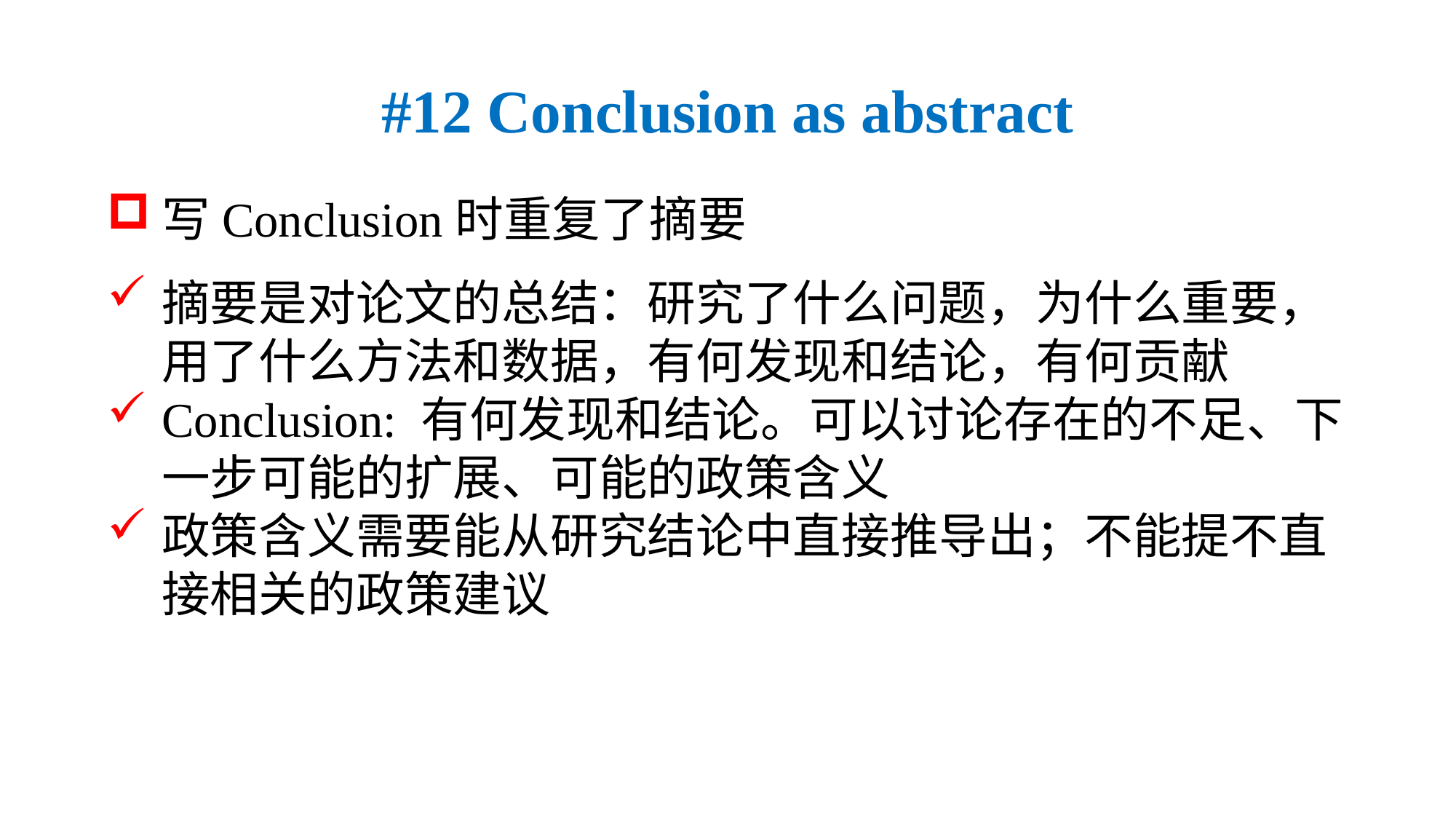

#12 Conclusion as abstract

写Conclusion时重复了摘要

摘要是对论文的总结：研究了什么问题，为什么重要，用了什么方法和数据，有何发现和结论，有何贡献
Conclusion: 有何发现和结论。可以讨论存在的不足、下一步可能的扩展、可能的政策含义
政策含义需要能从研究结论中直接推导出；不能提不直接相关的政策建议